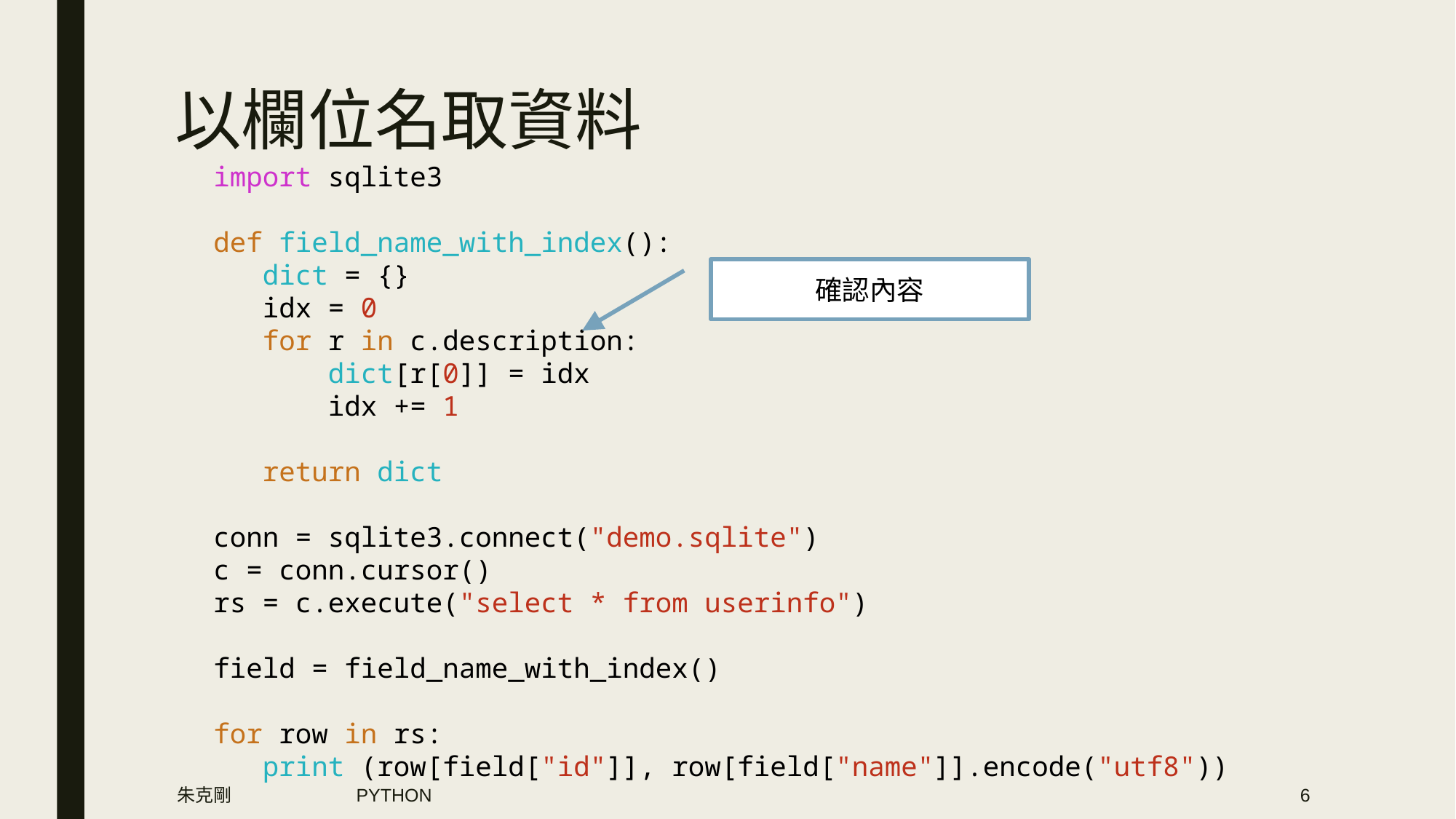

# 以欄位名取資料
import sqlite3

def field_name_with_index():
   dict = {}
   idx = 0
   for r in c.description:
       dict[r[0]] = idx
       idx += 1

   return dict

conn = sqlite3.connect("demo.sqlite")
c = conn.cursor()
rs = c.execute("select * from userinfo")

field = field_name_with_index()

for row in rs:
   print (row[field["id"]], row[field["name"]].encode("utf8"))
確認內容
朱克剛
PYTHON
6